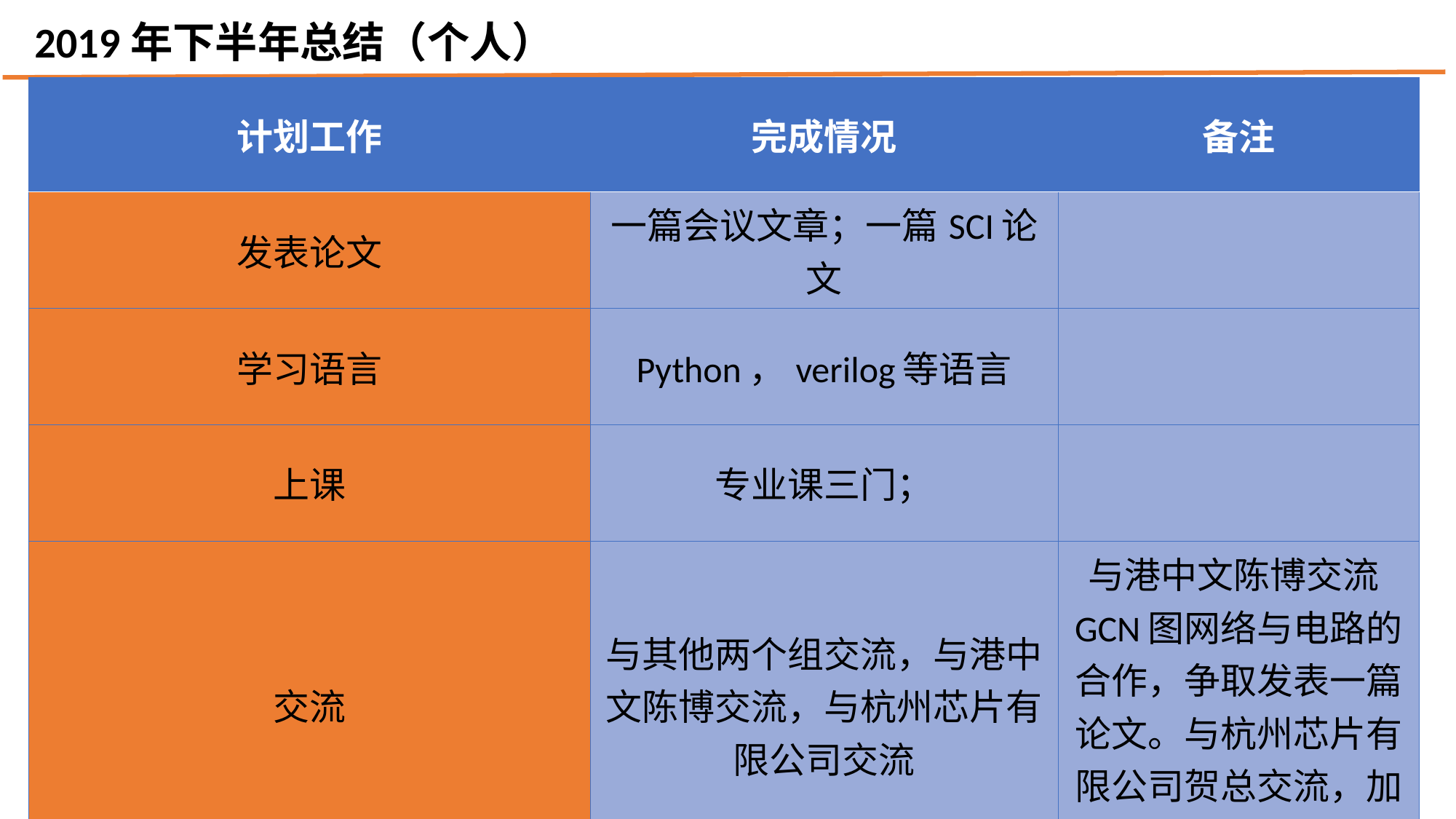

2019年下半年总结（个人）
| 计划工作 | 完成情况 | 备注 |
| --- | --- | --- |
| 发表论文 | 一篇会议文章；一篇SCI论文 |  |
| 学习语言 | Python，verilog等语言 |  |
| 上课 | 专业课三门； |  |
| 交流 | 与其他两个组交流，与港中文陈博交流，与杭州芯片有限公司交流 | 与港中文陈博交流GCN图网络与电路的合作，争取发表一篇论文。与杭州芯片有限公司贺总交流，加强EDA工具的学习。 |
# 2